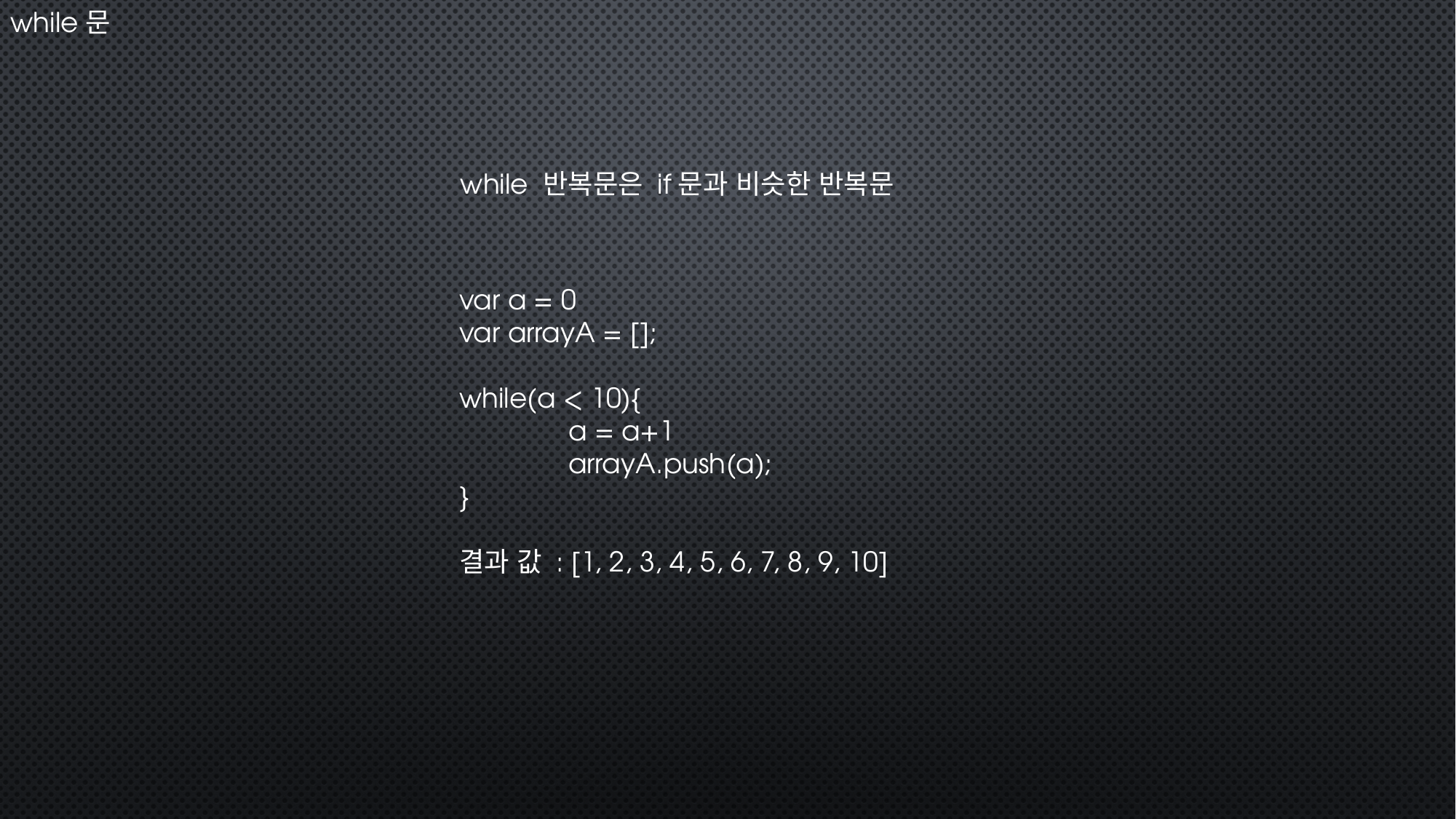

while문
while 반복문은 if문과 비슷한 반복문
var a = 0
var arrayA = [];

while(a < 10){
	a = a+1
	arrayA.push(a);
}

결과 값 : [1, 2, 3, 4, 5, 6, 7, 8, 9, 10]